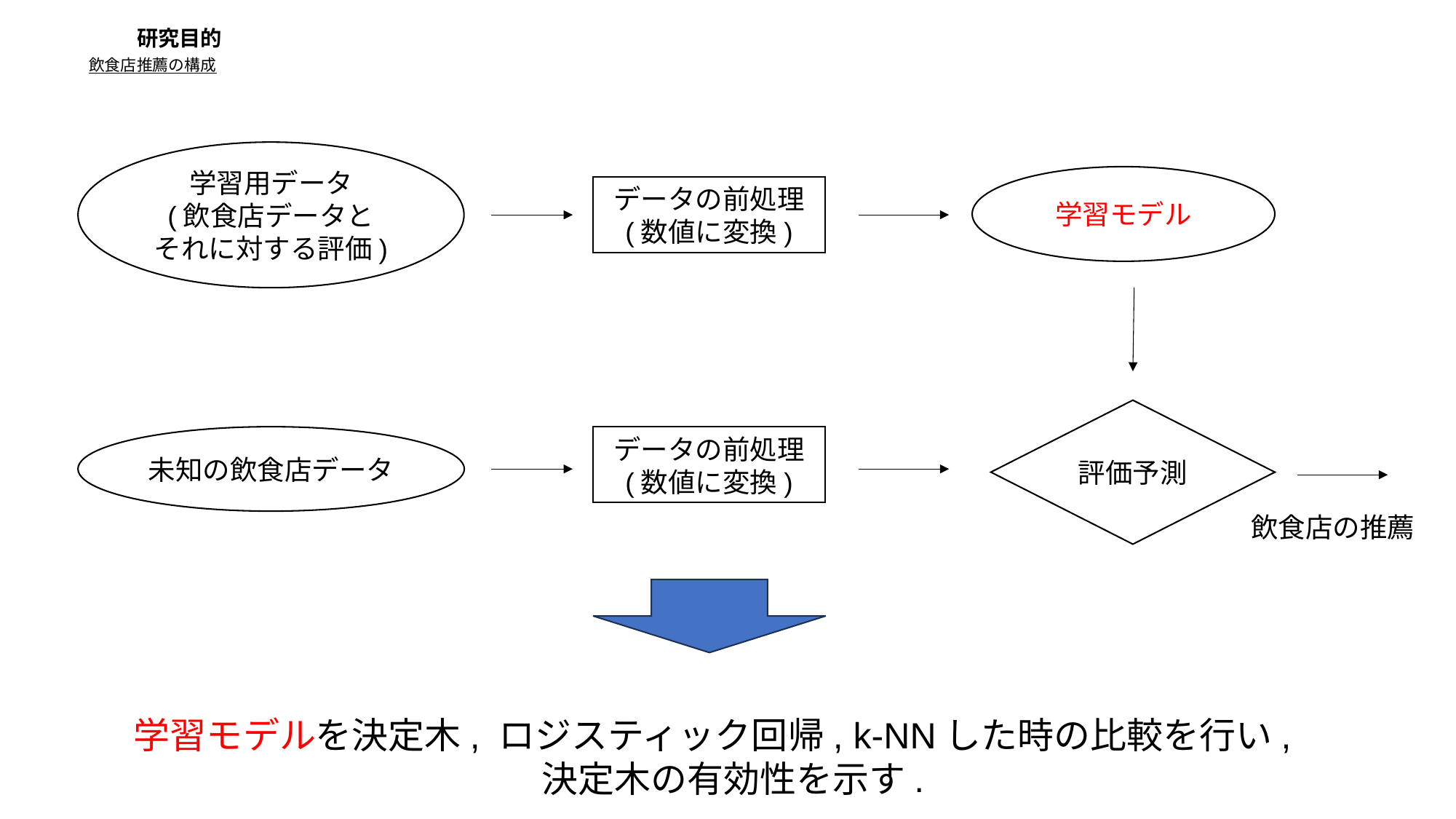

研究目的
飲食店推薦の構成

学習用データ
(飲食店データと
それに対する評価)
学習モデル
データの前処理
(数値に変換)
評価予測
未知の飲食店データ
データの前処理
(数値に変換)

飲食店の推薦
学習モデルを決定木, ロジスティック回帰, k-NNした時の比較を行い,
決定木の有効性を示す.